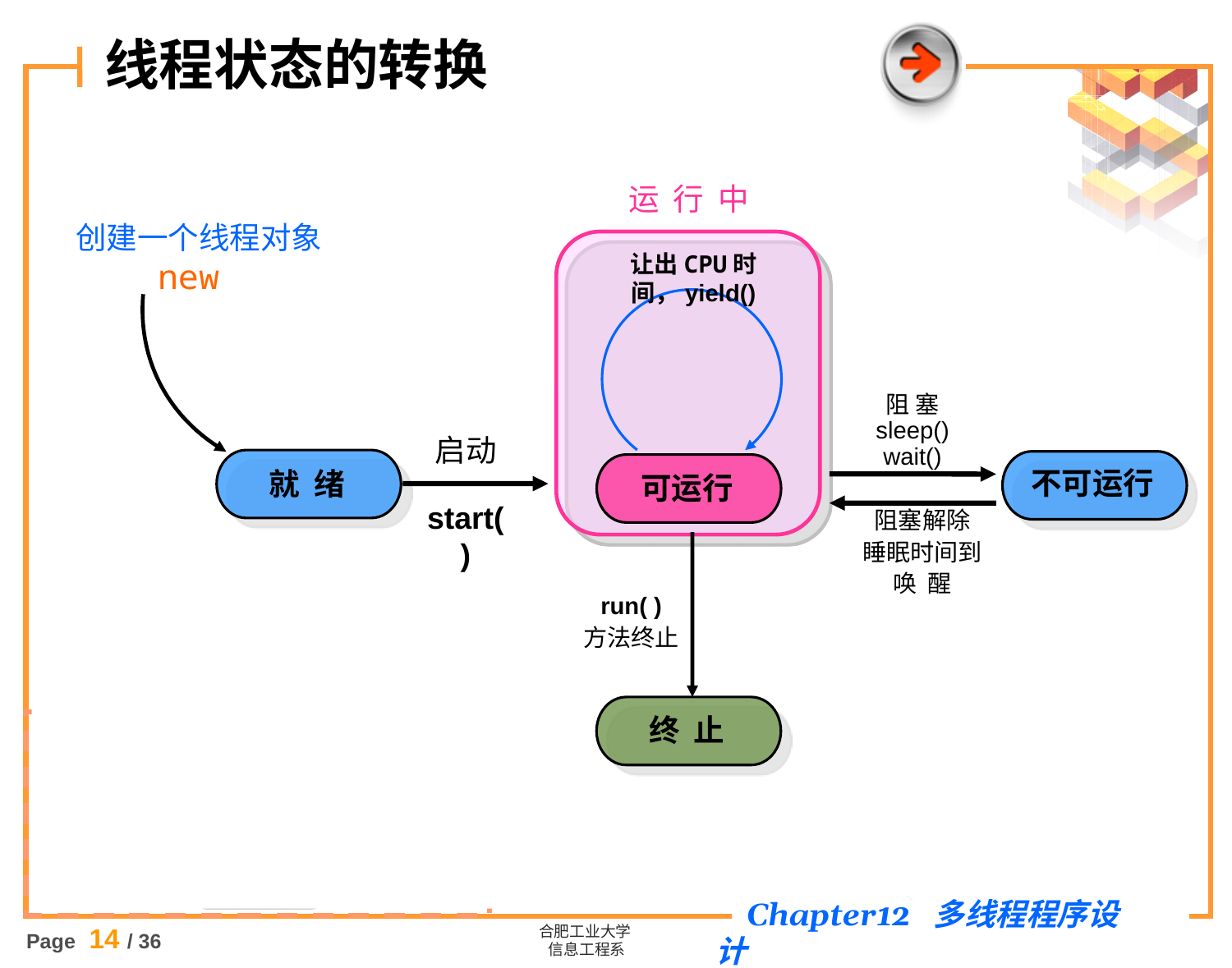

# 线程状态的转换
运  行  中
创建一个线程对象
new

让出CPU时间，yield()

阻 塞
sleep()
wait()

阻塞解除
睡眠时间到唤  醒

启动

start()

就  绪

不可运行

可运行

run( )
方法终止

终  止

签工作协议

到单位工作

暂时  停职

退  休